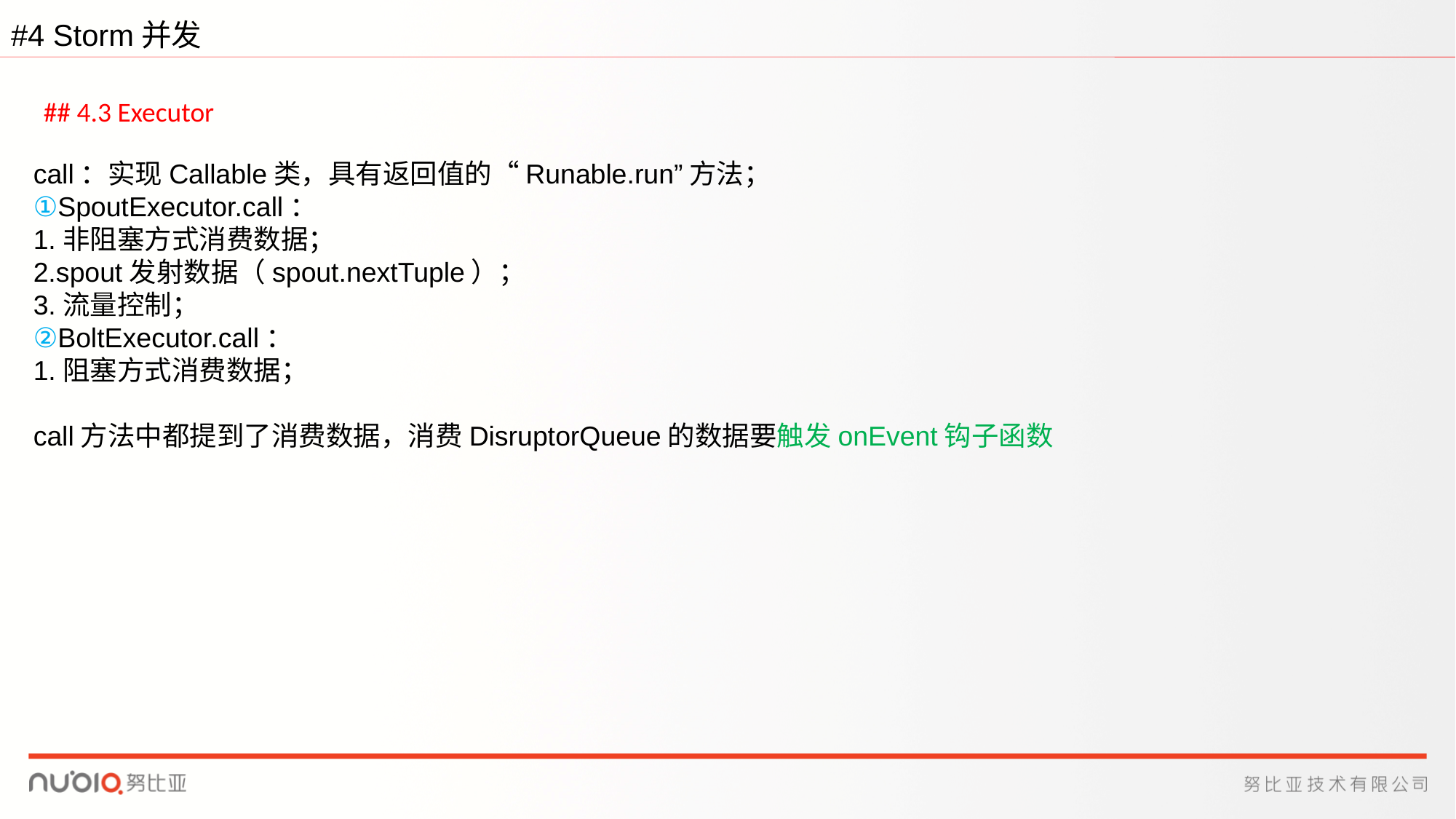

#4 Storm并发

## 4.3 Executor
call：实现Callable类，具有返回值的“Runable.run”方法；
①SpoutExecutor.call：
1.非阻塞方式消费数据；
2.spout发射数据（spout.nextTuple）；
3.流量控制；
②BoltExecutor.call：
1.阻塞方式消费数据；

call方法中都提到了消费数据，消费DisruptorQueue的数据要触发onEvent钩子函数